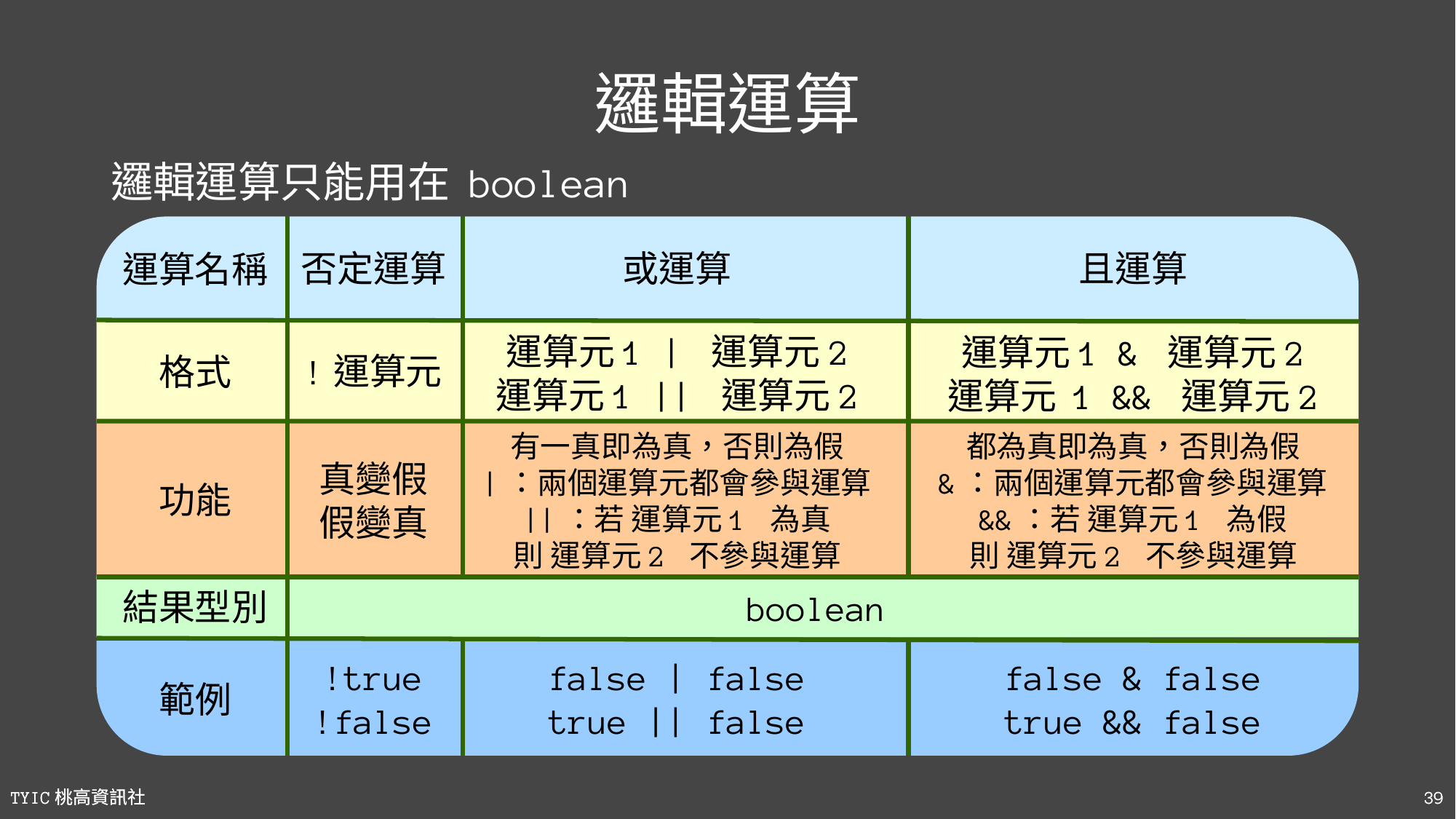

# 邏輯運算
邏輯運算只能用在 boolean

否定運算
或運算
且運算
運算名稱

運算元1 | 運算元2
運算元1 || 運算元2
運算元1 & 運算元2
運算元 1 && 運算元2
!運算元
格式

有一真即為真，否則為假
|：兩個運算元都會參與運算
||：若 運算元1 為真
則 運算元2 不參與運算
都為真即為真，否則為假
&：兩個運算元都會參與運算
&&：若 運算元1 為假
則 運算元2 不參與運算
真變假
假變真
功能

結果型別
boolean

!true
!false
false | false
true || false
false & false
true && false
範例